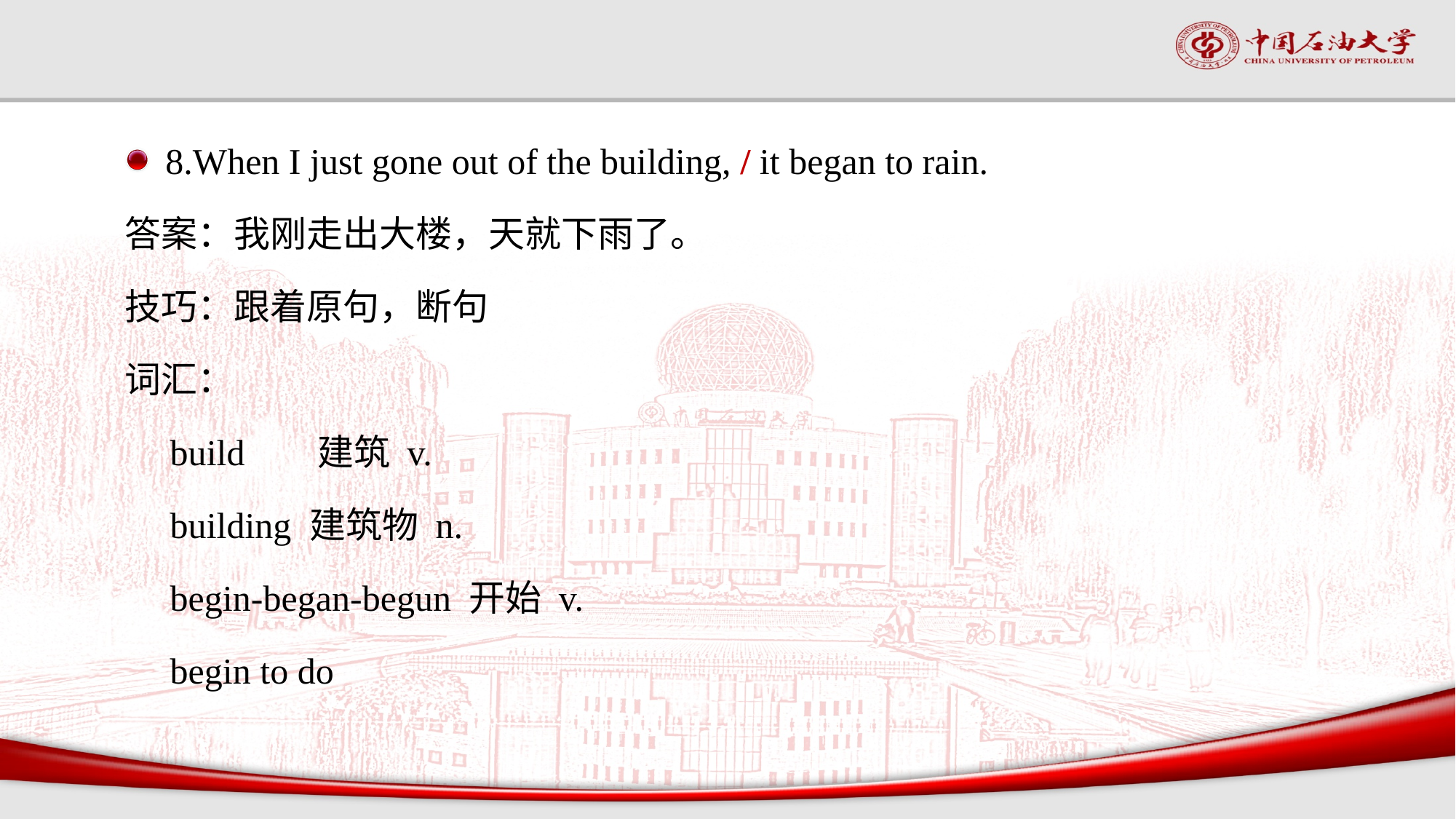

#
8.When I just gone out of the building, / it began to rain.
答案：我刚走出大楼，天就下雨了。
技巧：跟着原句，断句
词汇：
     build       建筑 v.
     building 建筑物 n.
     begin-began-begun 开始 v.
     begin to do